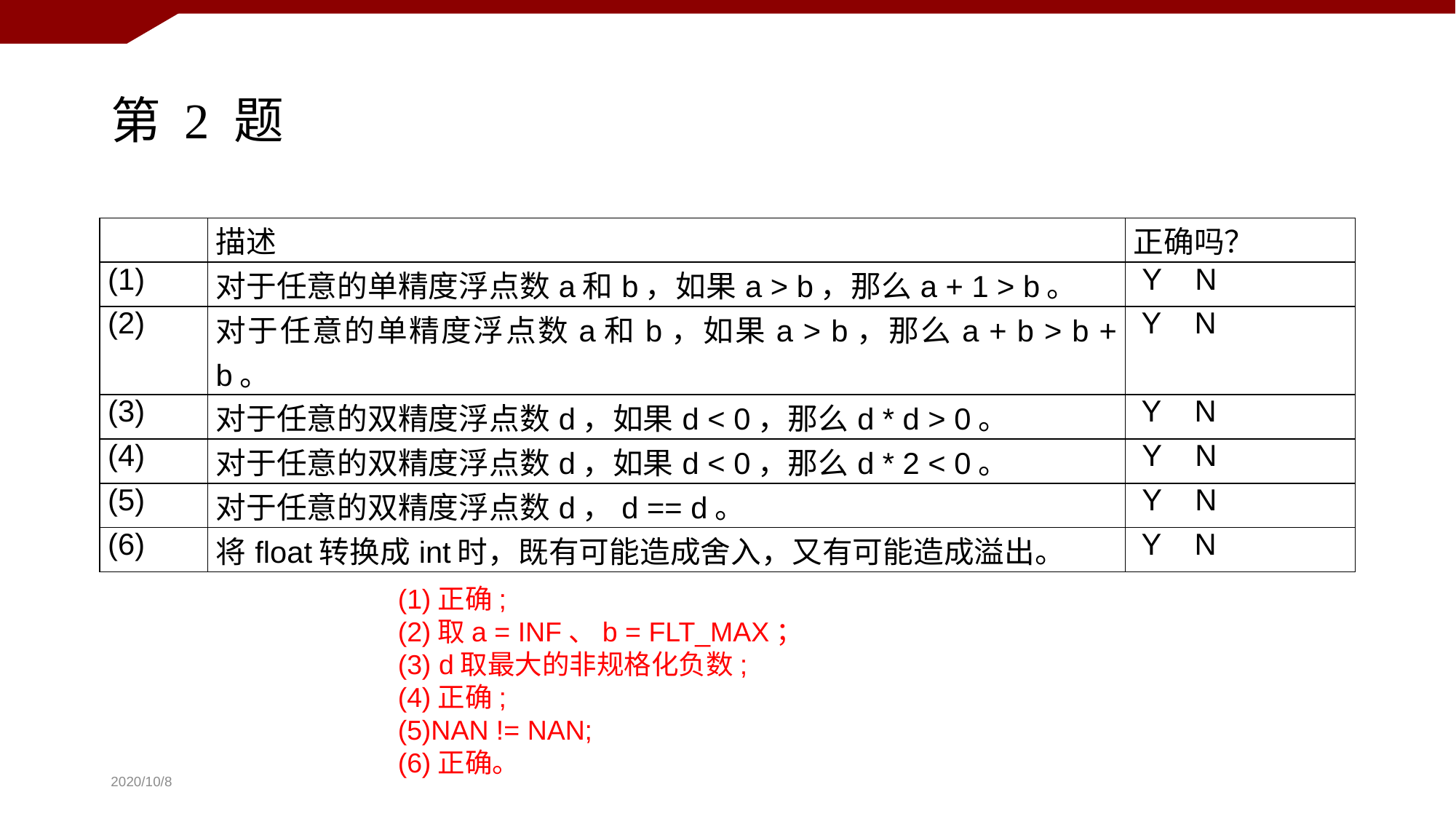

# 第 2 题
|  | 描述 | 正确吗？ |
| --- | --- | --- |
| (1) | 对于任意的单精度浮点数a和b，如果a > b，那么a + 1 > b。 | Y N |
| (2) | 对于任意的单精度浮点数a和b，如果a > b，那么a + b > b + b。 | Y N |
| (3) | 对于任意的双精度浮点数d，如果d < 0，那么d \* d > 0。 | Y N |
| (4) | 对于任意的双精度浮点数d，如果d < 0，那么d \* 2 < 0。 | Y N |
| (5) | 对于任意的双精度浮点数d，d == d。 | Y N |
| (6) | 将float转换成int时，既有可能造成舍入，又有可能造成溢出。 | Y N |
(1)正确;
(2)取a = INF、b = FLT_MAX；
(3) d取最大的非规格化负数;
(4)正确;
(5)NAN != NAN;
(6)正确。

2020/10/8